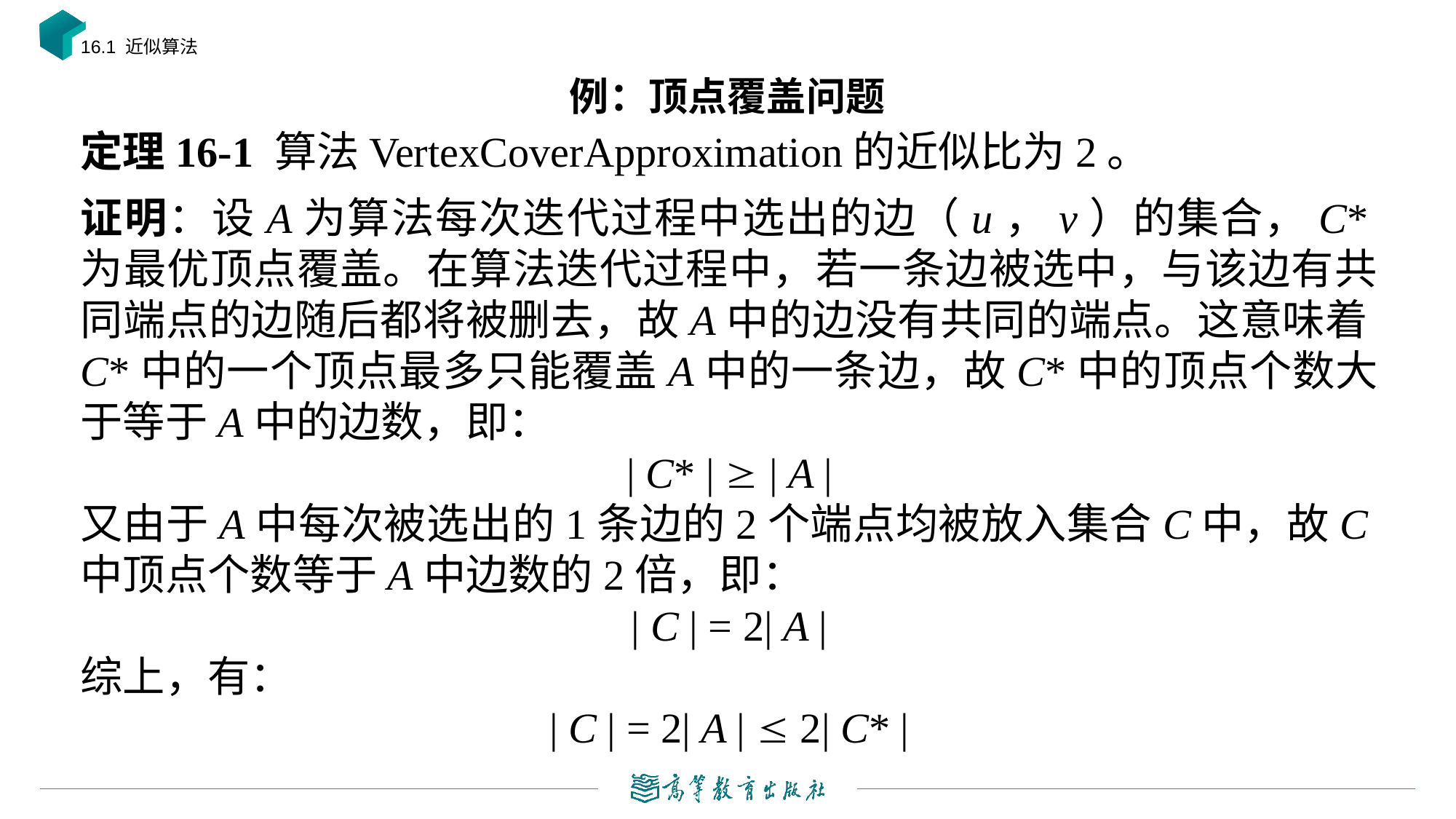

16.1 近似算法
# 例：顶点覆盖问题
定理16-1 算法VertexCoverApproximation的近似比为2。

证明：设A为算法每次迭代过程中选出的边（u，v）的集合，C*为最优顶点覆盖。在算法迭代过程中，若一条边被选中，与该边有共同端点的边随后都将被删去，故A中的边没有共同的端点。这意味着C*中的一个顶点最多只能覆盖A中的一条边，故C*中的顶点个数大于等于A中的边数，即：
| C* | ≥ | A |
又由于A中每次被选出的1条边的2个端点均被放入集合C中，故C中顶点个数等于A中边数的2倍，即：
| C | = 2| A |
综上，有：
| C | = 2| A | ≤ 2| C* |